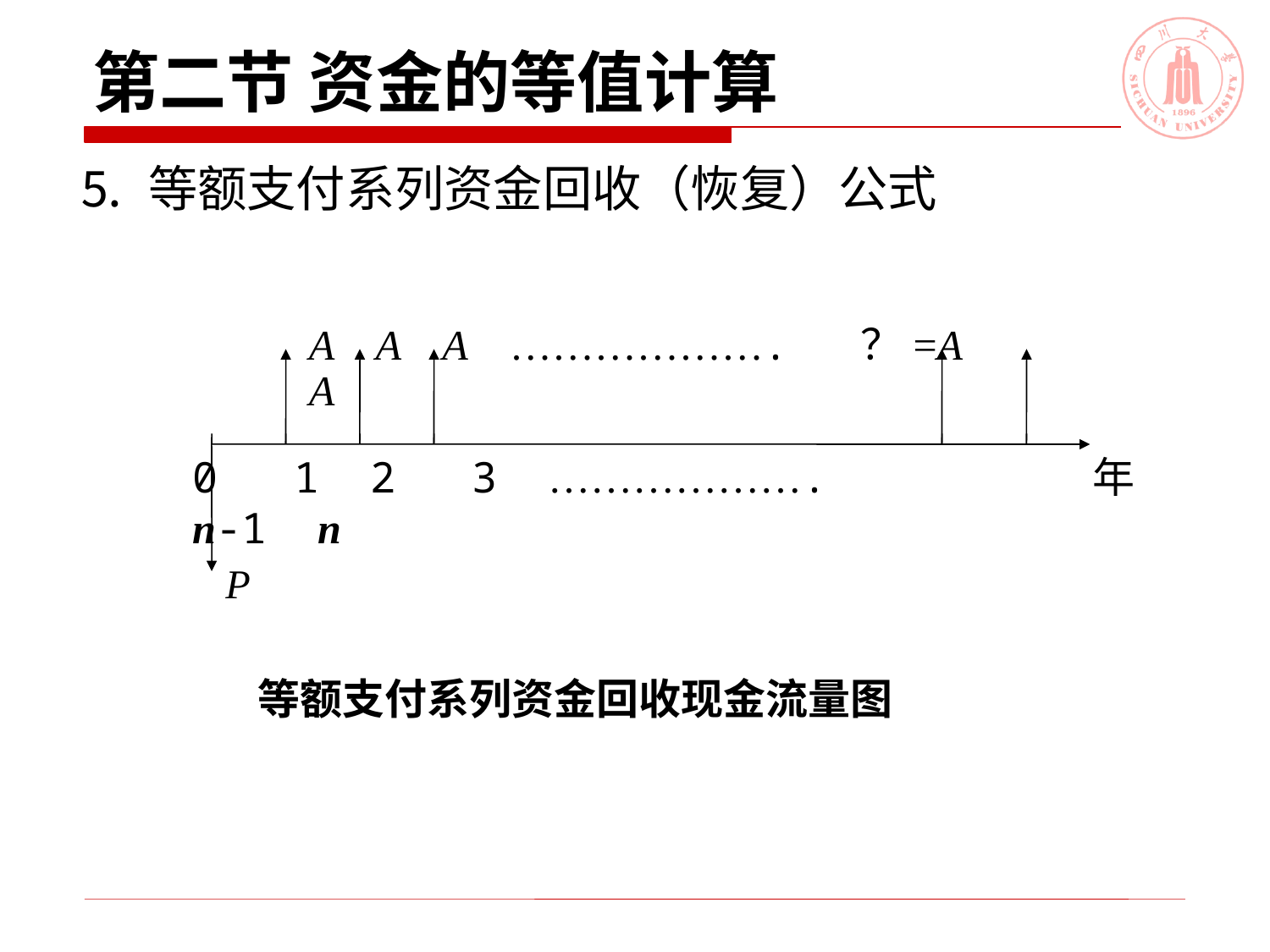

# 第二节 资金的等值计算
⒌ 等额支付系列资金回收（恢复）公式
A    A    A    ……………….   ？=A     A

0   1  2   3  ……………….        n-1  n

年
P
等额支付系列资金回收现金流量图